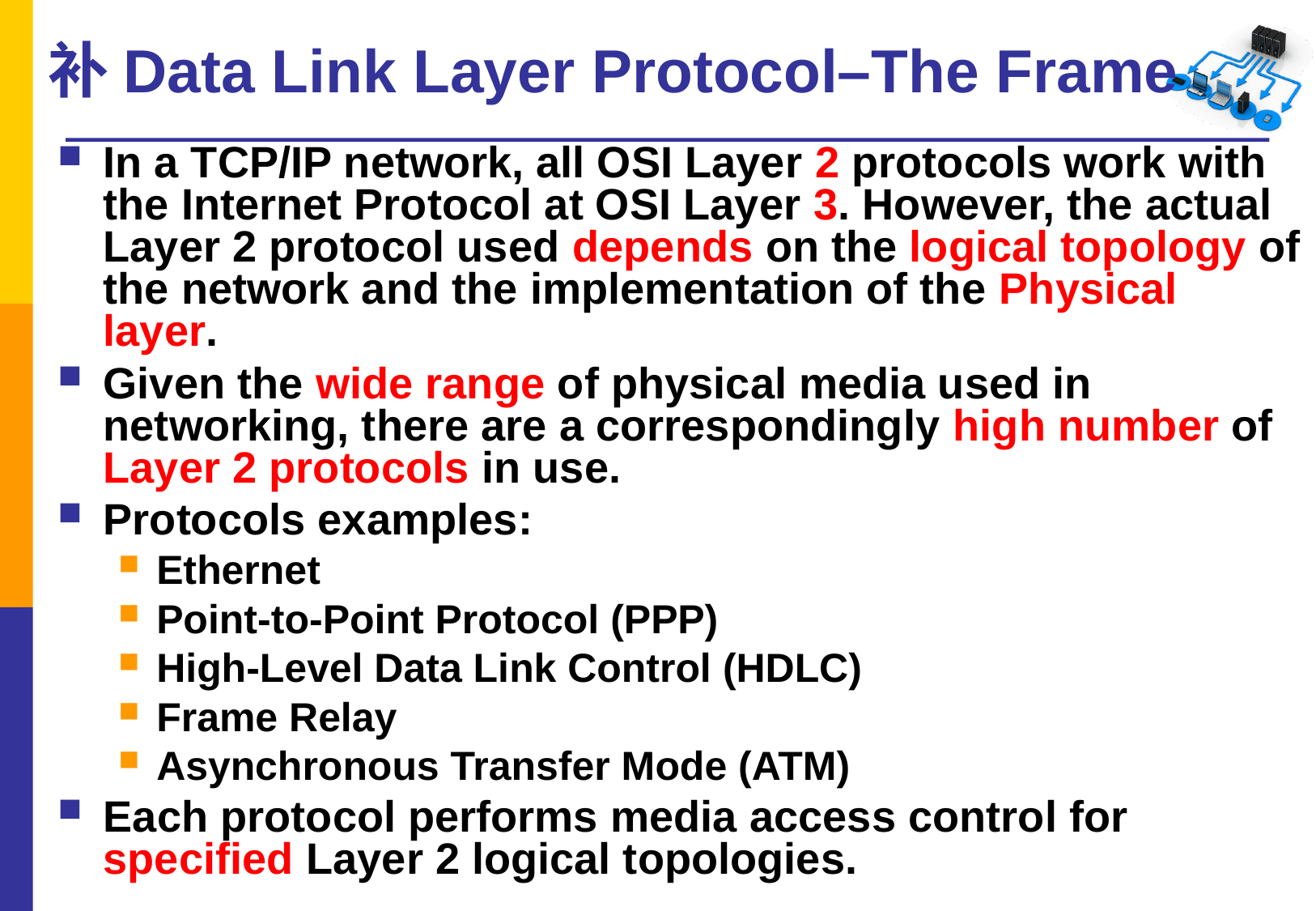

# 补Data Link Layer Protocol–The Frame
In a TCP/IP network, all OSI Layer 2 protocols work with the Internet Protocol at OSI Layer 3. However, the actual Layer 2 protocol used depends on the logical topology of the network and the implementation of the Physical layer.
Given the wide range of physical media used in networking, there are a correspondingly high number of Layer 2 protocols in use.
Protocols examples:
Ethernet
Point-to-Point Protocol (PPP)
High-Level Data Link Control (HDLC)
Frame Relay
Asynchronous Transfer Mode (ATM)
Each protocol performs media access control for specified Layer 2 logical topologies.